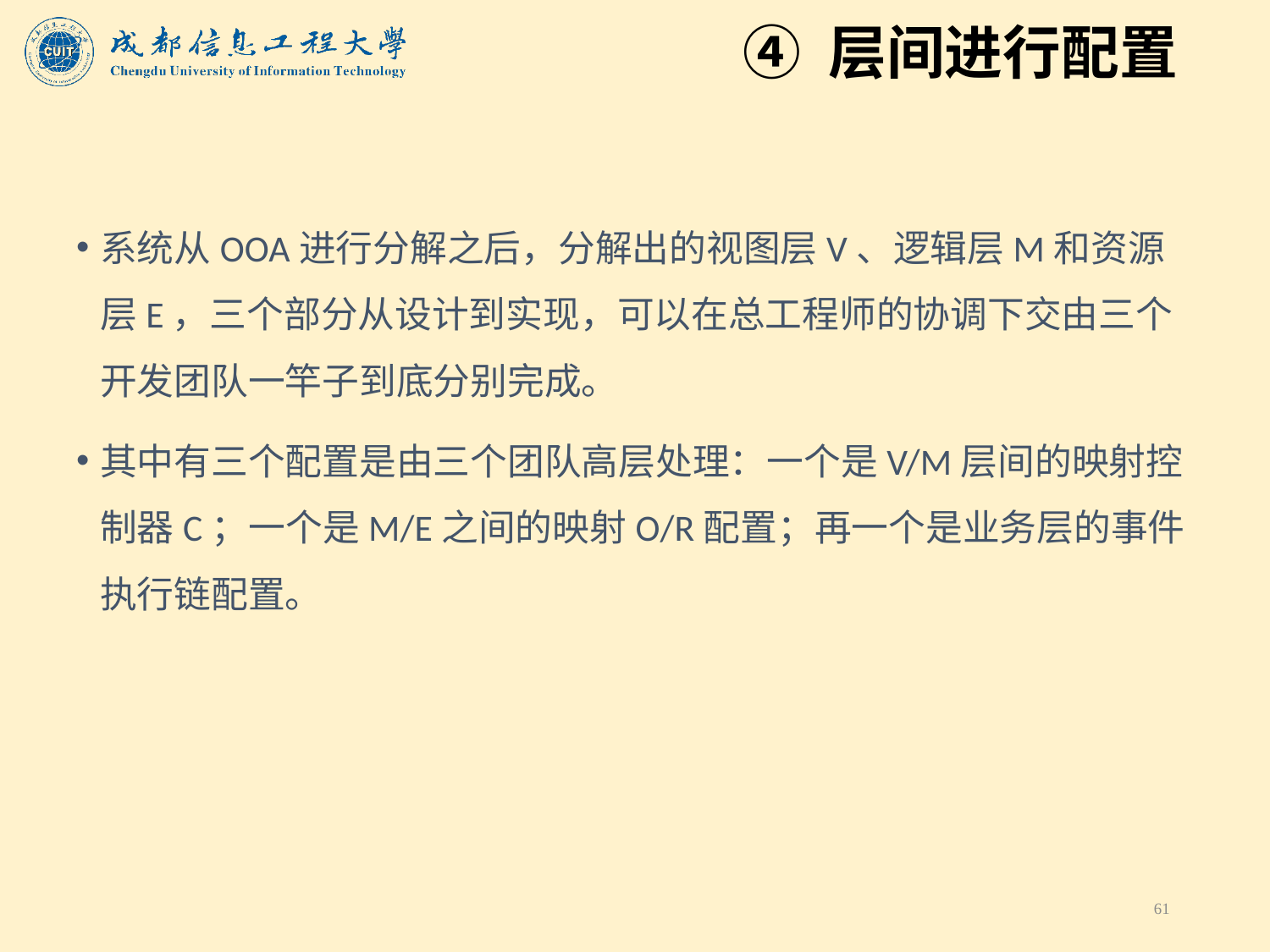

# ④ 层间进行配置
系统从OOA进行分解之后，分解出的视图层V、逻辑层M和资源层E，三个部分从设计到实现，可以在总工程师的协调下交由三个开发团队一竿子到底分别完成。
其中有三个配置是由三个团队高层处理：一个是V/M层间的映射控制器C；一个是M/E之间的映射O/R配置；再一个是业务层的事件执行链配置。

61